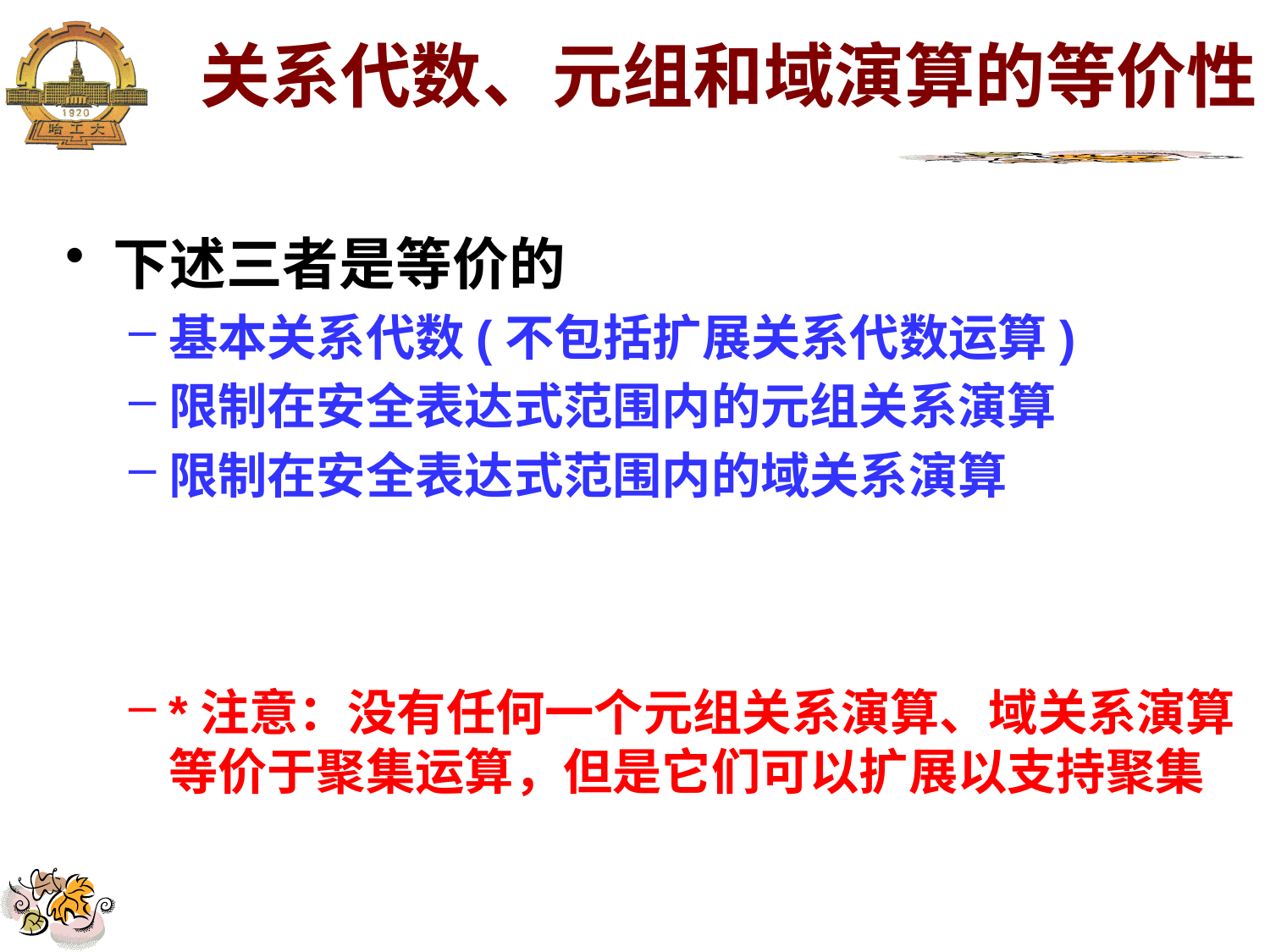

# 关系代数、元组和域演算的等价性
下述三者是等价的
基本关系代数(不包括扩展关系代数运算)
限制在安全表达式范围内的元组关系演算
限制在安全表达式范围内的域关系演算

*注意：没有任何一个元组关系演算、域关系演算等价于聚集运算，但是它们可以扩展以支持聚集